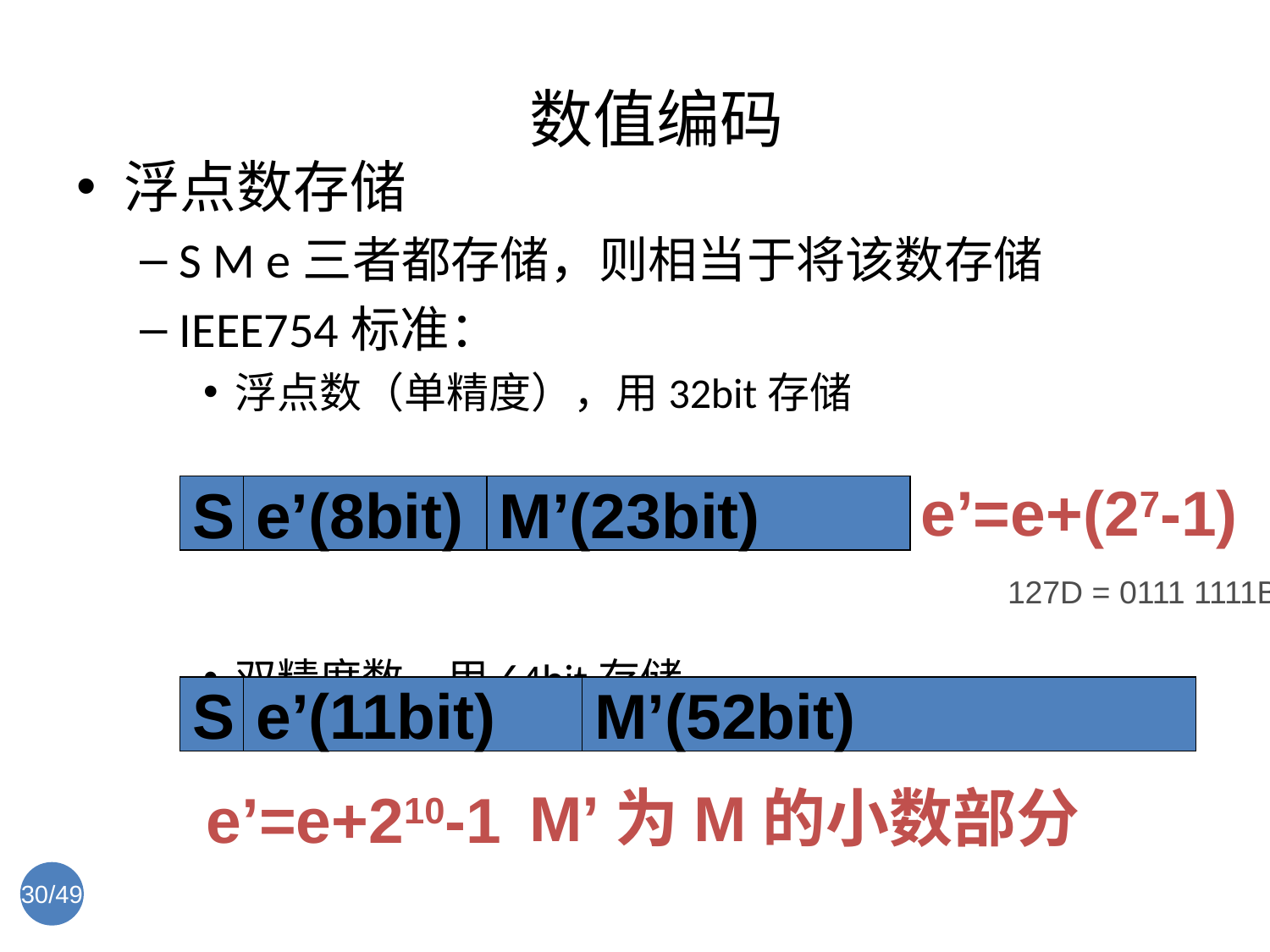

# 数值编码
浮点数存储
S M e三者都存储，则相当于将该数存储
IEEE754标准：
浮点数（单精度），用32bit存储

双精度数，用64bit存储
e’=e+(27-1)
S
e’(8bit)
M’(23bit)
127D = 0111 1111B
S
e’(11bit)
M’(52bit)
M’为M的小数部分
e’=e+210-1
30/49